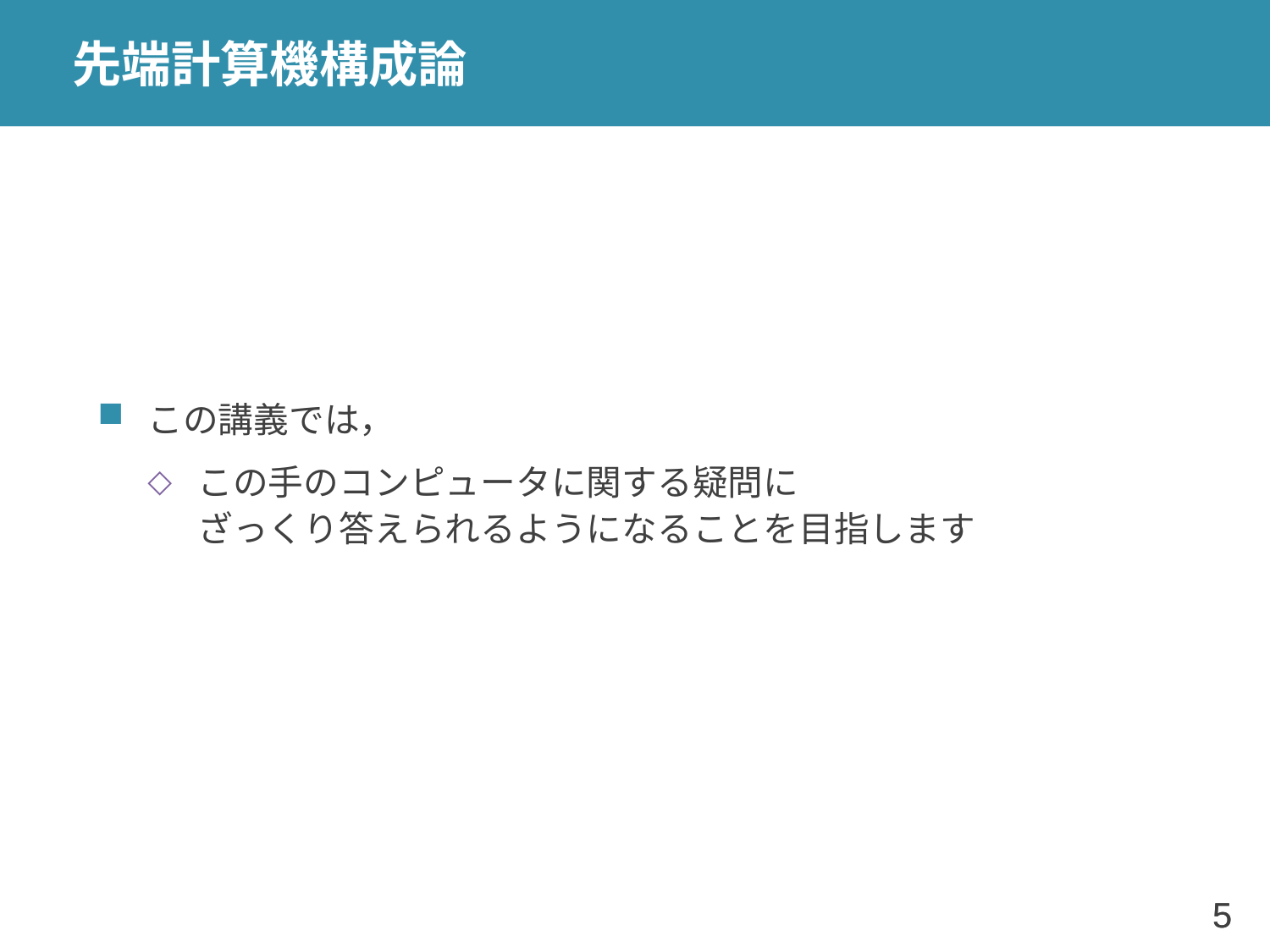

# 先端計算機構成論
この講義では，
この手のコンピュータに関する疑問に
ざっくり答えられるようになることを目指します